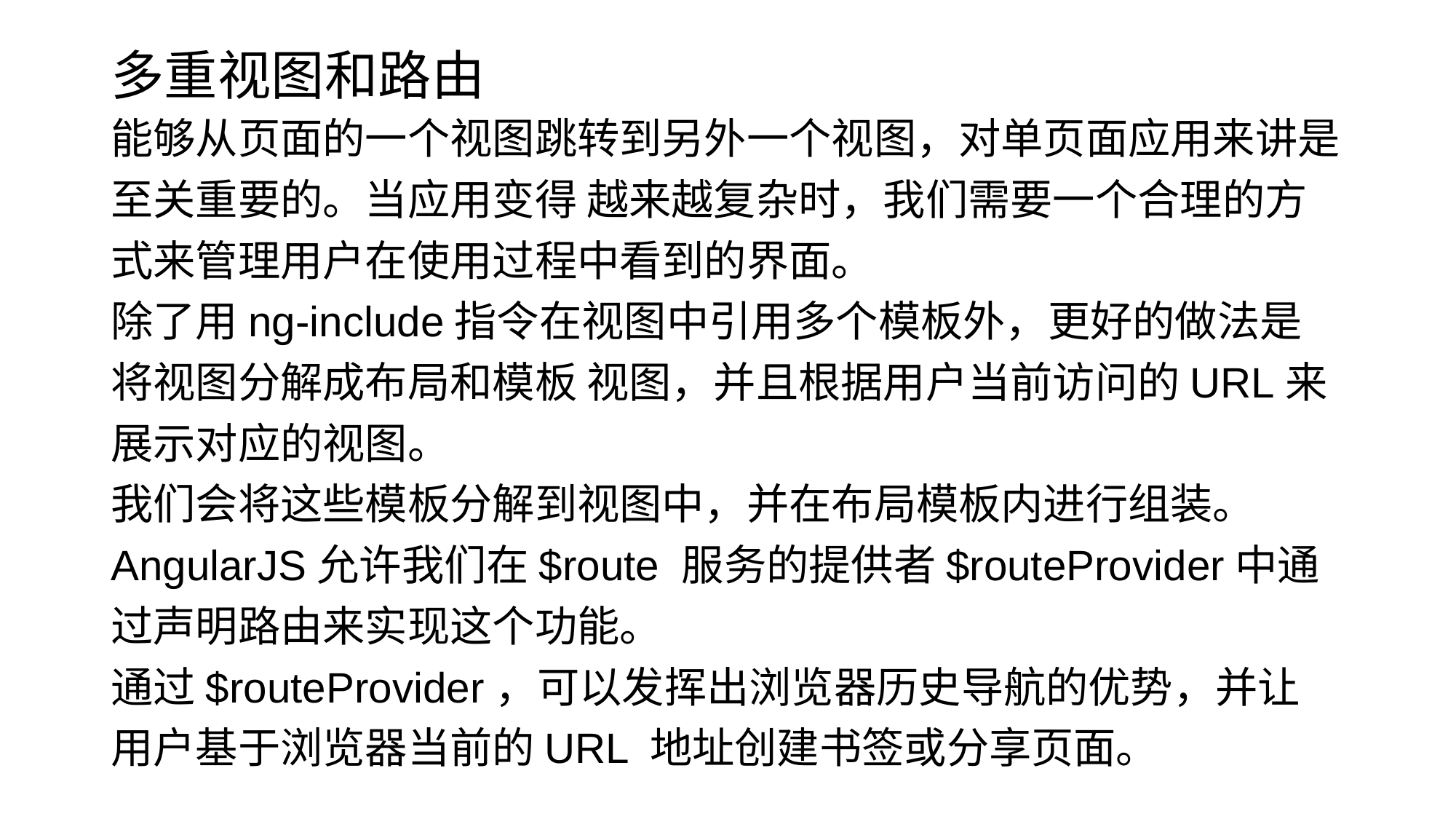

# 多重视图和路由
能够从页面的一个视图跳转到另外一个视图，对单页面应用来讲是
至关重要的。当应用变得 越来越复杂时，我们需要一个合理的方
式来管理用户在使用过程中看到的界面。
除了用ng-include指令在视图中引用多个模板外，更好的做法是
将视图分解成布局和模板 视图，并且根据用户当前访问的URL来
展示对应的视图。
我们会将这些模板分解到视图中，并在布局模板内进行组装。
AngularJS允许我们在$route 服务的提供者$routeProvider中通
过声明路由来实现这个功能。
通过$routeProvider，可以发挥出浏览器历史导航的优势，并让
用户基于浏览器当前的URL 地址创建书签或分享页面。